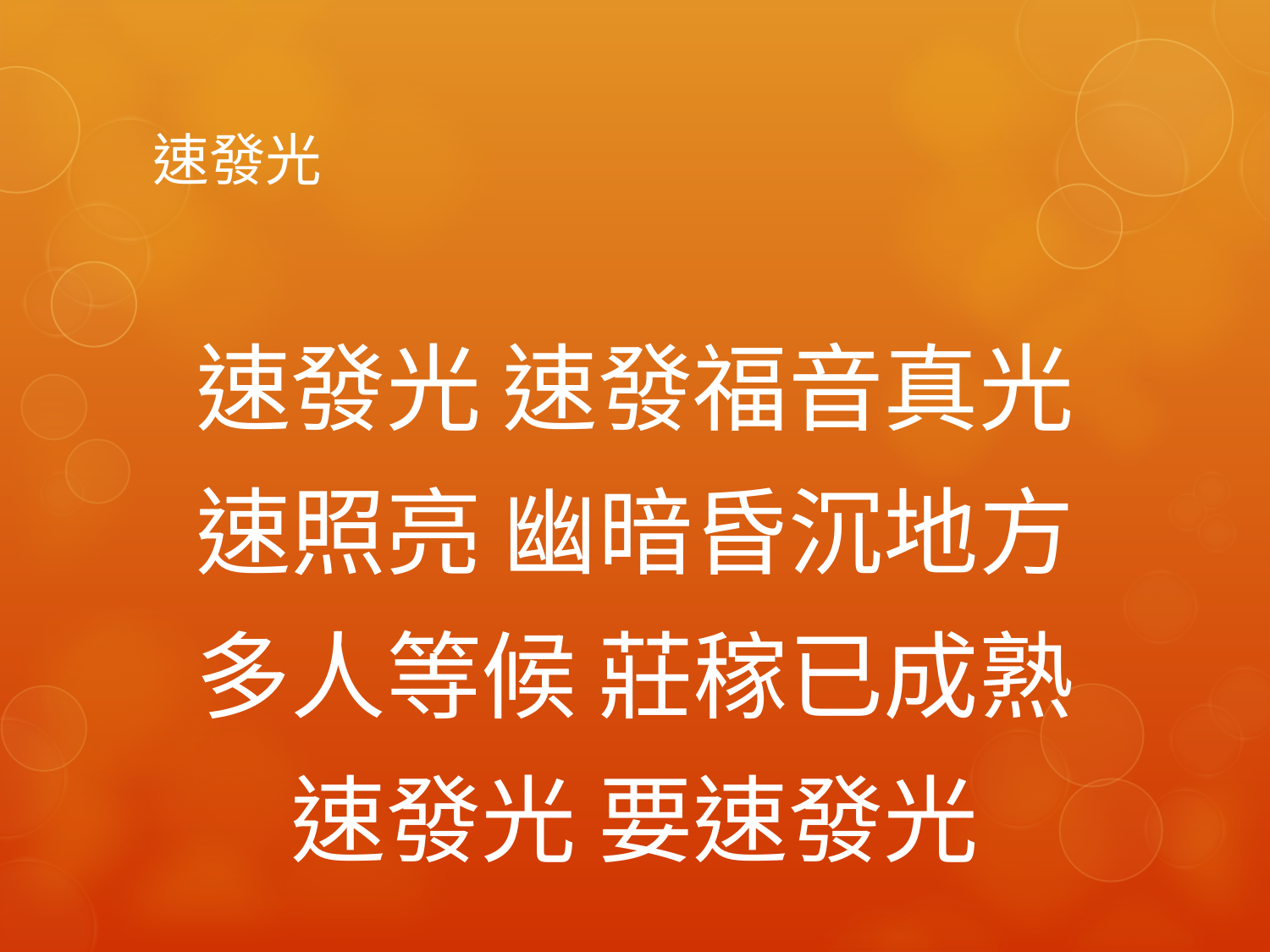

# 速發光
速發光 速發福音真光
速照亮 幽暗昏沉地方
多人等候 莊稼已成熟
速發光 要速發光